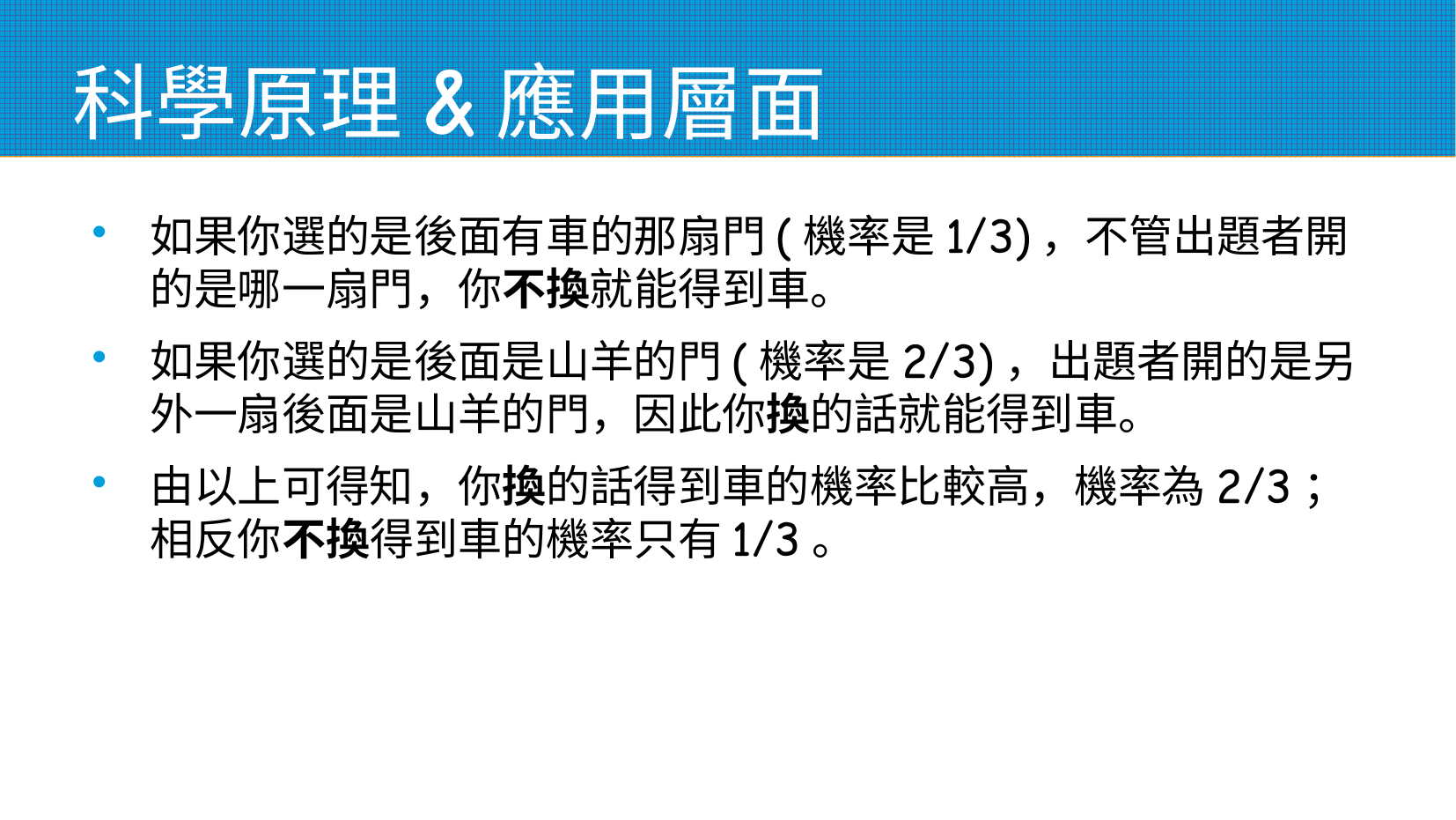

科學原理&應用層面
如果你選的是後面有車的那扇門(機率是1/3)，不管出題者開的是哪一扇門，你不換就能得到車。
如果你選的是後面是山羊的門(機率是2/3)，出題者開的是另外一扇後面是山羊的門，因此你換的話就能得到車。
由以上可得知，你換的話得到車的機率比較高，機率為2/3；相反你不換得到車的機率只有1/3。